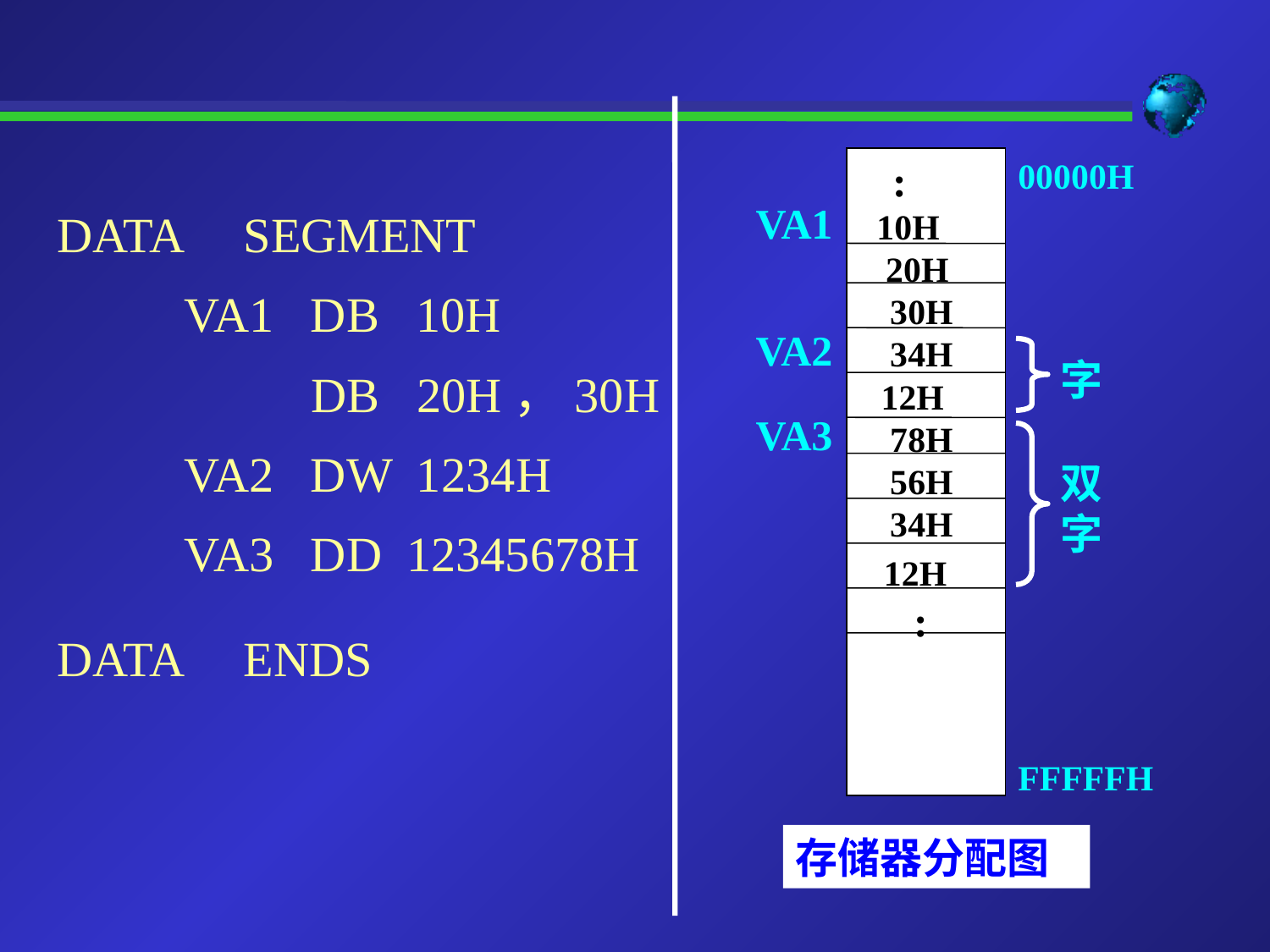

:
10H     20H   30H  34H  12H    78H  56H  34H  12H
:

00000H
VA1

VA2

字

VA3

双字

FFFFFH
存储器分配图
DATA     SEGMENT
	VA1   DB   10H
    		DB   20H，30H
	VA2   DW  1234H
	VA3   DD  12345678H
DATA     ENDS
13